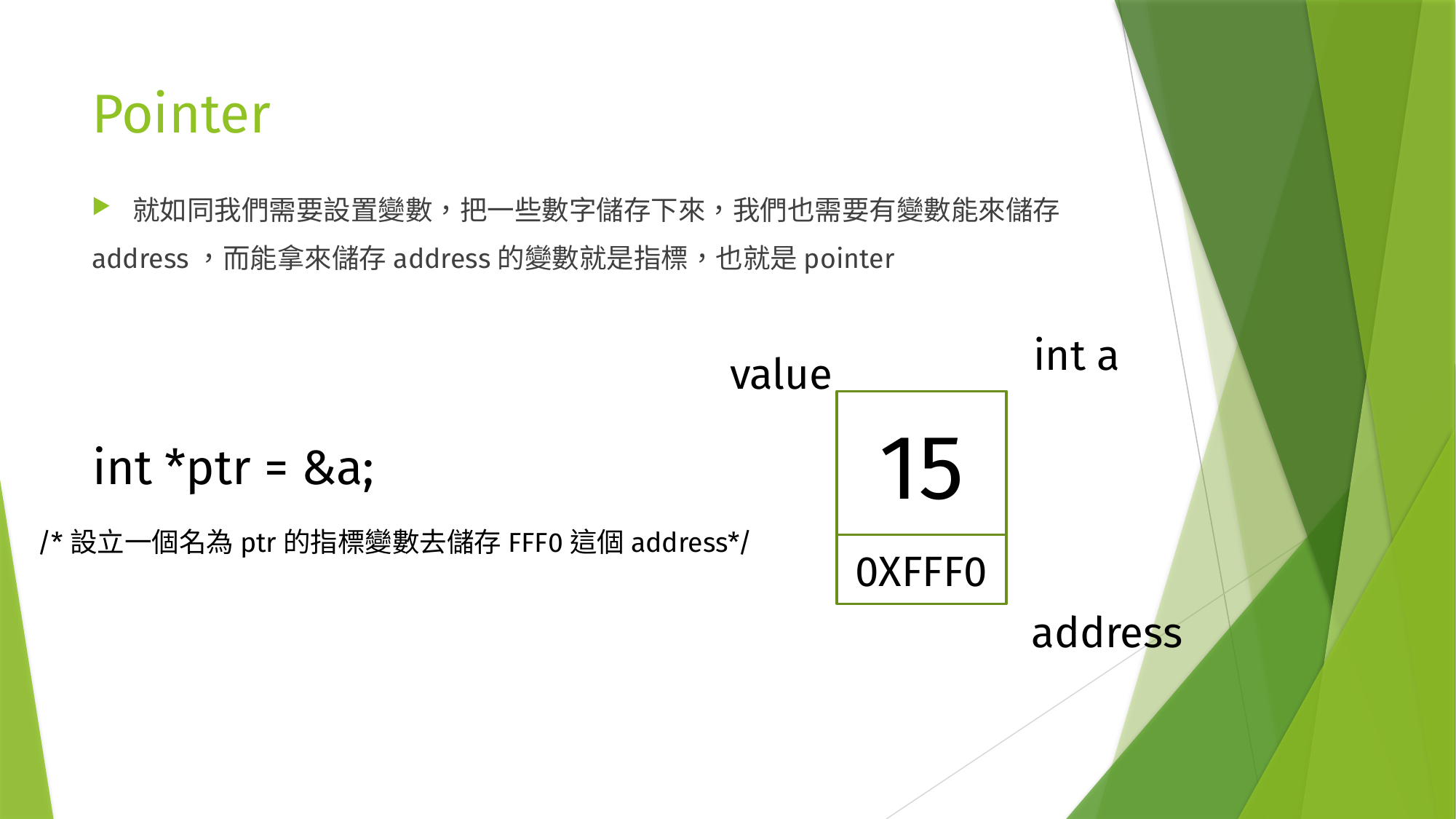

# Pointer
就如同我們需要設置變數，把一些數字儲存下來，我們也需要有變數能來儲存
address，而能拿來儲存address的變數就是指標，也就是pointer
int a
value
15
0XFFF0
address
int *ptr = &a;
/*設立一個名為ptr的指標變數去儲存FFF0這個address*/